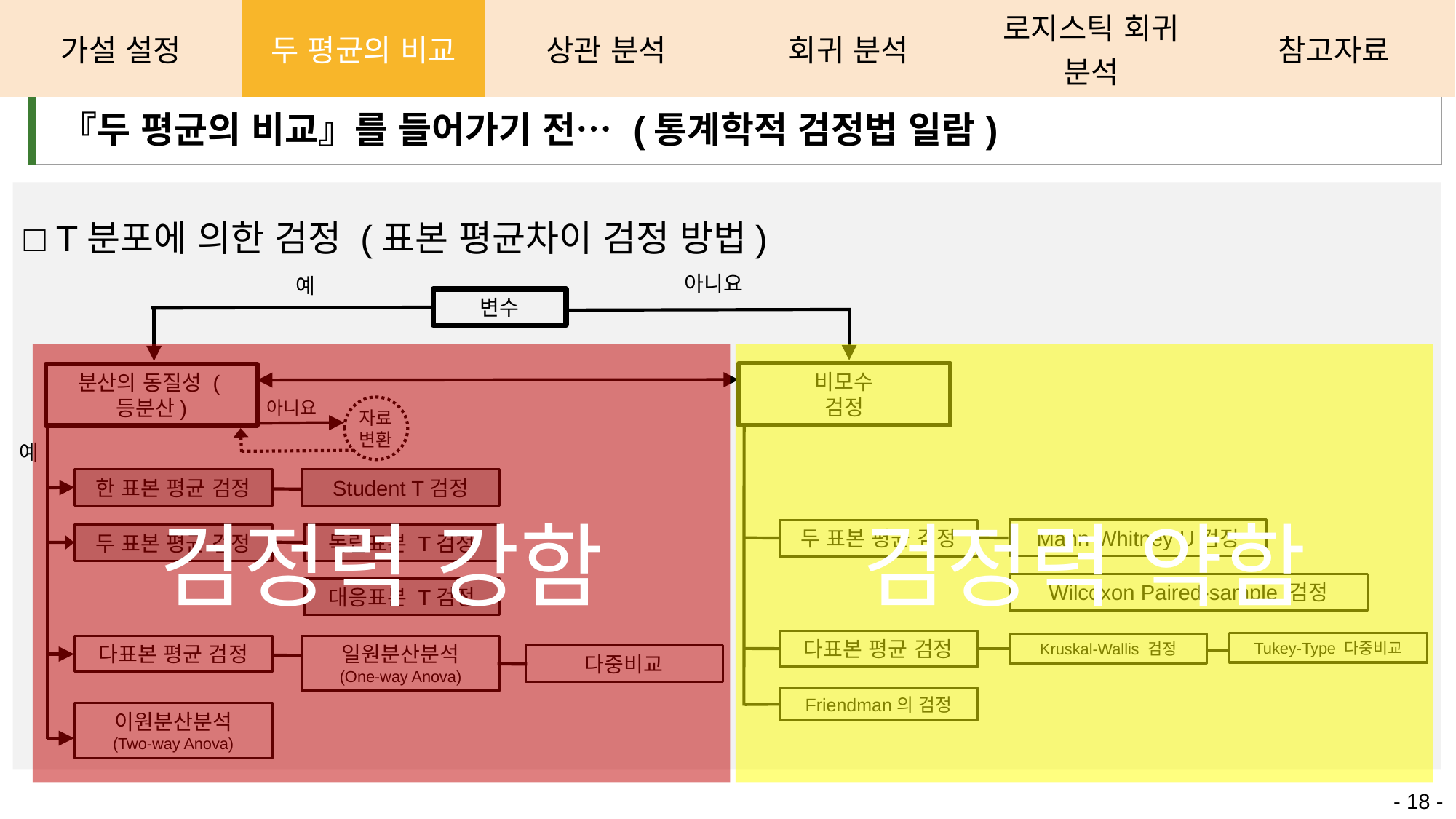

| 가설 설정 | 두 평균의 비교 | 상관 분석 | 회귀 분석 | 로지스틱 회귀 분석 | 참고자료 |
| --- | --- | --- | --- | --- | --- |
| 『두 평균의 비교』를 들어가기 전… (통계학적 검정법 일람) |
| --- |
□ T분포에 의한 검정 (표본 평균차이 검정 방법)

아니요
예
변수
검정력 약함
검정력 강함
비모수
검정
분산의 동질성 (등분산)
아니요
자료
변환
예
Student T검정
한 표본 평균 검정
Mann-Whitney U검정
두 표본 평균 검정
독립표본 T검정
두 표본 평균 검정
Wilcoxon Paired-sample 검정
대응표본 T검정
다표본 평균 검정
Tukey-Type 다중비교
Kruskal-Wallis 검정
일원분산분석
(One-way Anova)
다표본 평균 검정
다중비교
Friendman의 검정
이원분산분석
(Two-way Anova)
- 18 -